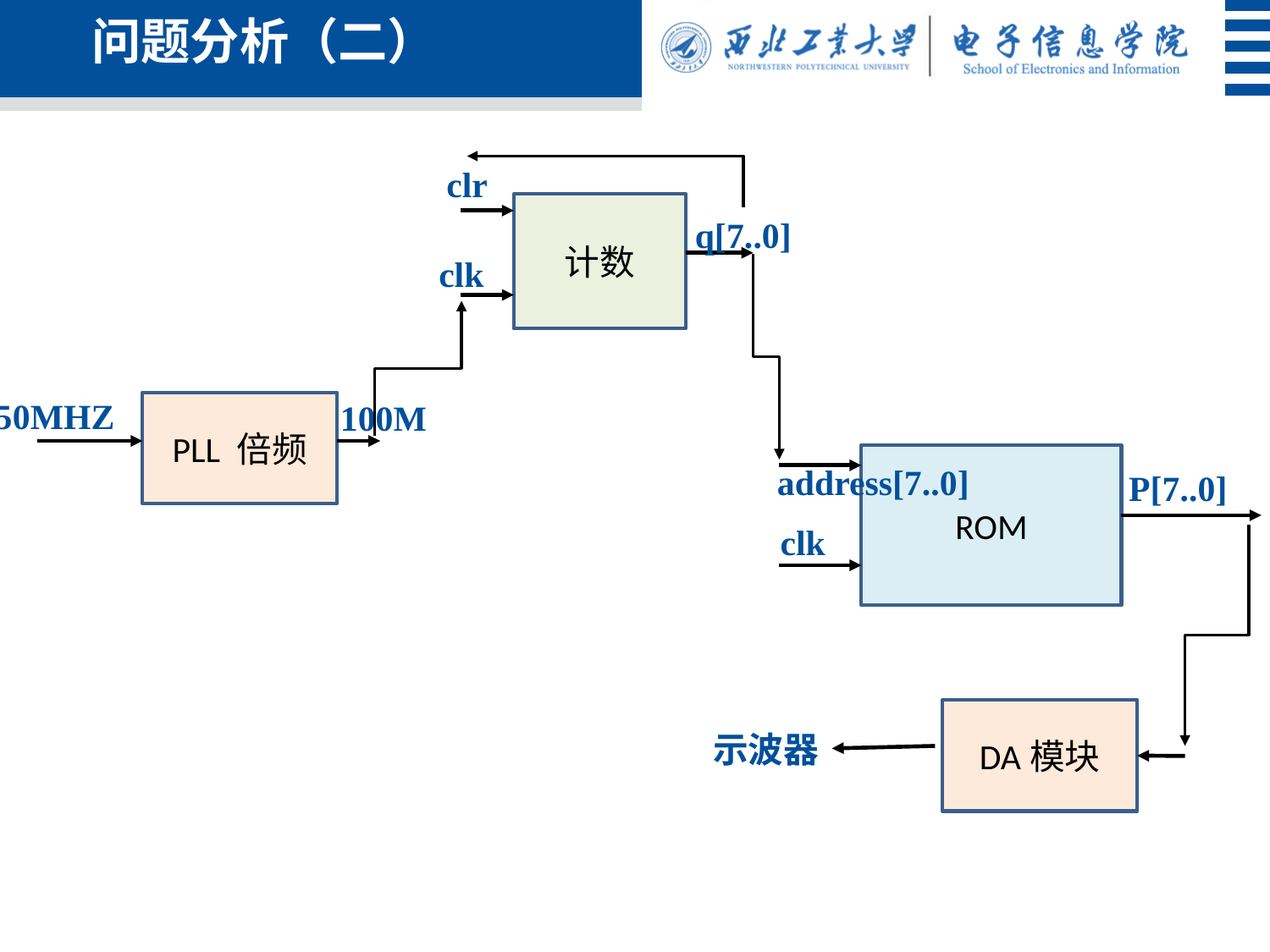

问题分析（二）
clr
计数
q[7..0]
clk
50MHZ
100M
PLL 倍频
ROM
address[7..0]
P[7..0]
clk
DA模块
示波器